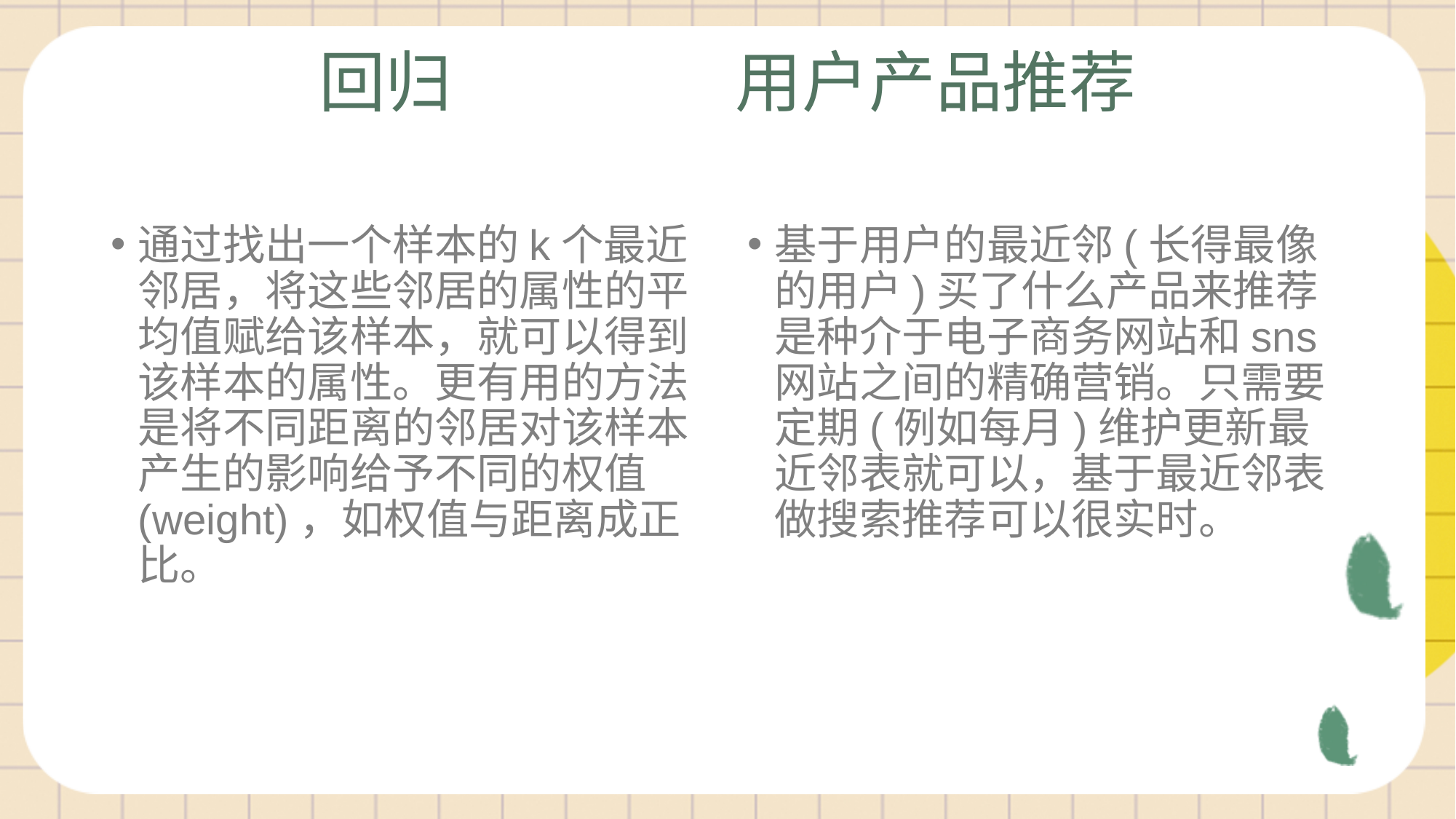

# 回归                   用户产品推荐
通过找出一个样本的k个最近邻居，将这些邻居的属性的平均值赋给该样本，就可以得到该样本的属性。更有用的方法是将不同距离的邻居对该样本产生的影响给予不同的权值(weight)，如权值与距离成正比。
基于用户的最近邻(长得最像的用户)买了什么产品来推荐是种介于电子商务网站和sns网站之间的精确营销。只需要定期(例如每月)维护更新最近邻表就可以，基于最近邻表做搜索推荐可以很实时。